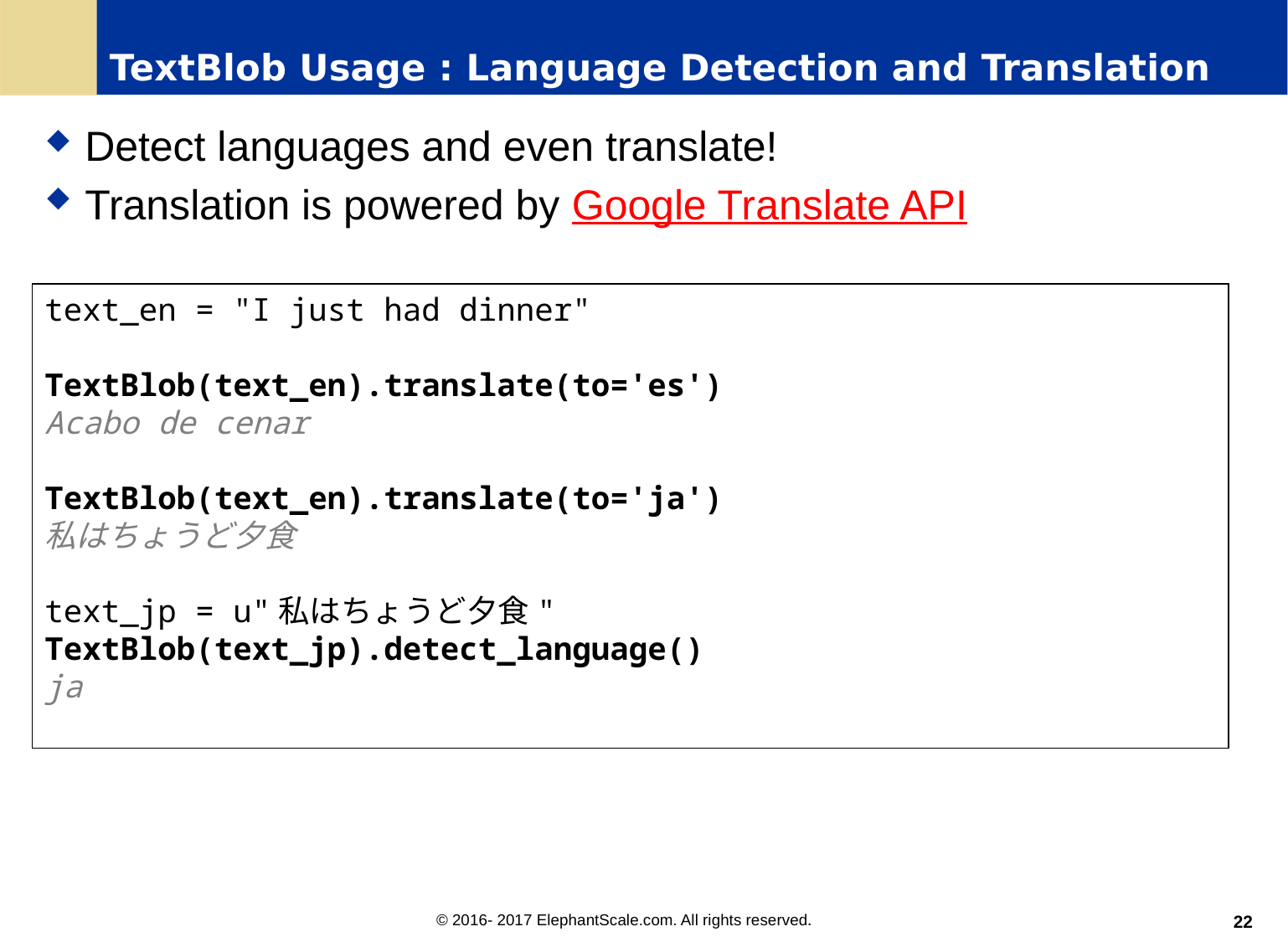

# TextBlob Usage : Language Detection and Translation
Detect languages and even translate!
Translation is powered by Google Translate API
text_en = "I just had dinner"

TextBlob(text_en).translate(to='es')
Acabo de cenar

TextBlob(text_en).translate(to='ja')
私はちょうど夕食

text_jp = u"私はちょうど夕食"
TextBlob(text_jp).detect_language()
ja

22